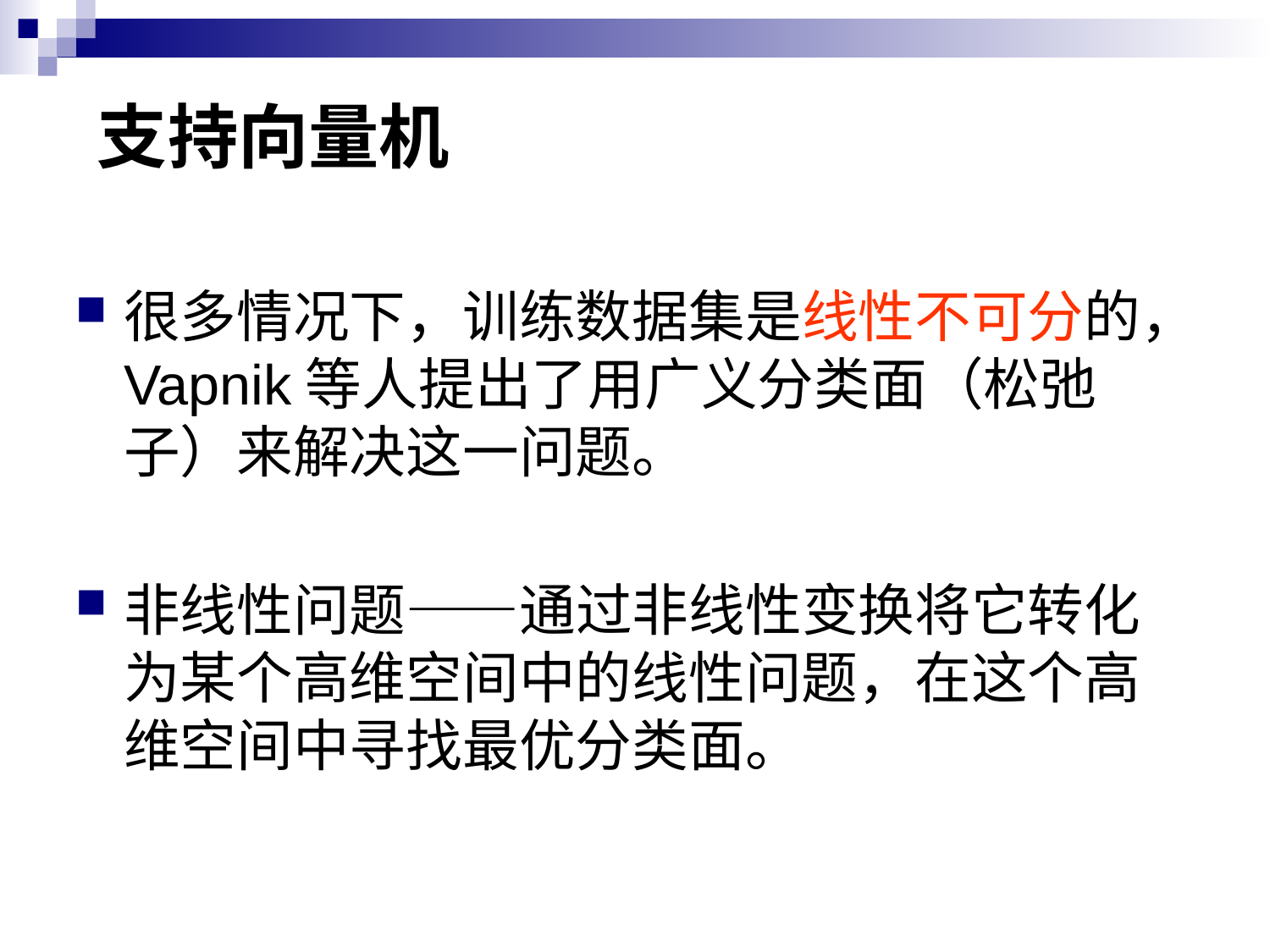

# 支持向量机
很多情况下，训练数据集是线性不可分的，Vapnik等人提出了用广义分类面（松弛子）来解决这一问题。

非线性问题——通过非线性变换将它转化为某个高维空间中的线性问题，在这个高维空间中寻找最优分类面。